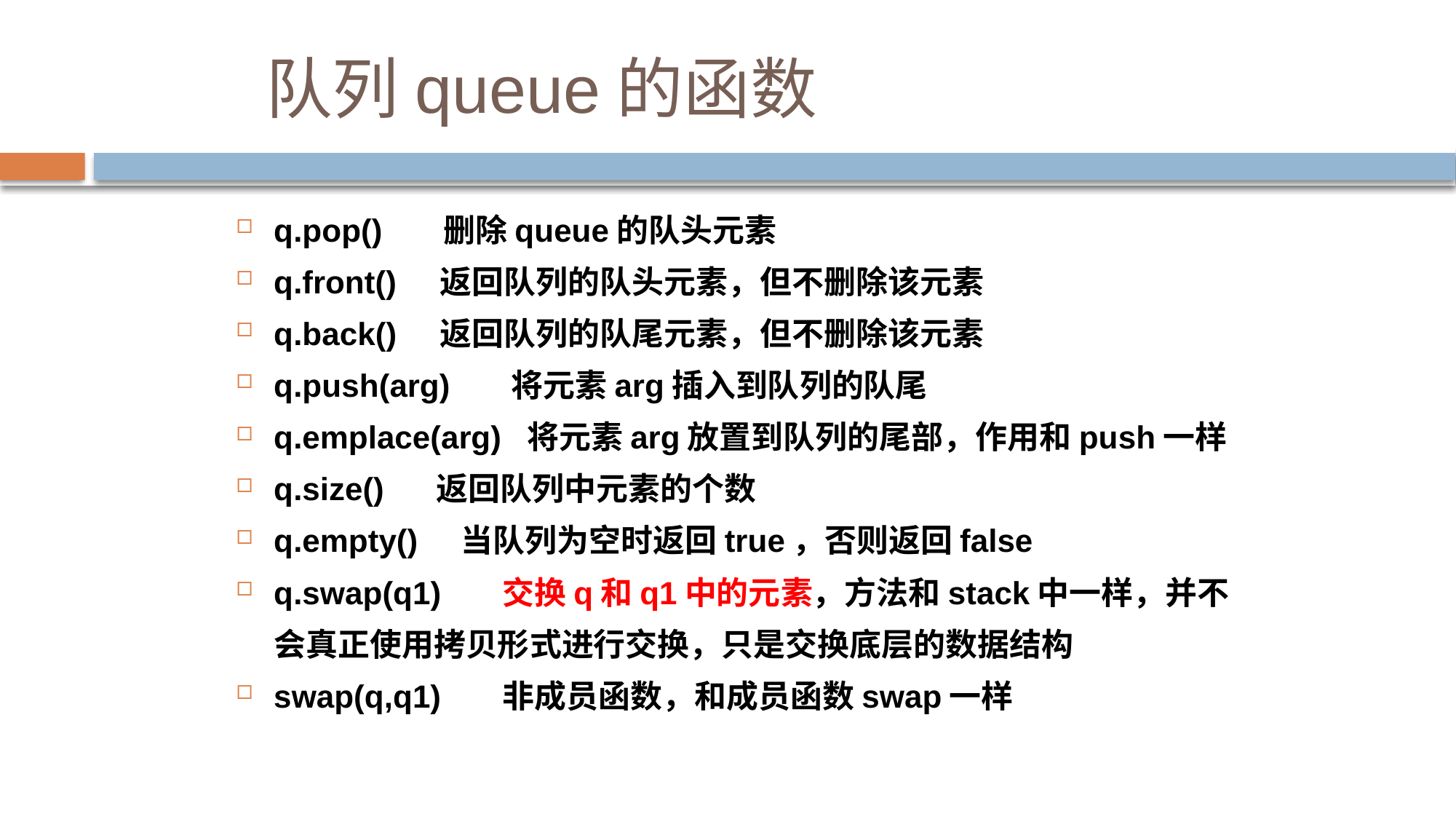

队列queue的函数
q.pop()      删除queue的队头元素
q.front()    返回队列的队头元素，但不删除该元素
q.back()    返回队列的队尾元素，但不删除该元素
q.push(arg)      将元素arg插入到队列的队尾
q.emplace(arg)  将元素arg放置到队列的尾部，作用和push一样
q.size()     返回队列中元素的个数
q.empty()    当队列为空时返回true，否则返回false
q.swap(q1)      交换q和q1中的元素，方法和stack中一样，并不会真正使用拷贝形式进行交换，只是交换底层的数据结构
swap(q,q1)      非成员函数，和成员函数swap一样